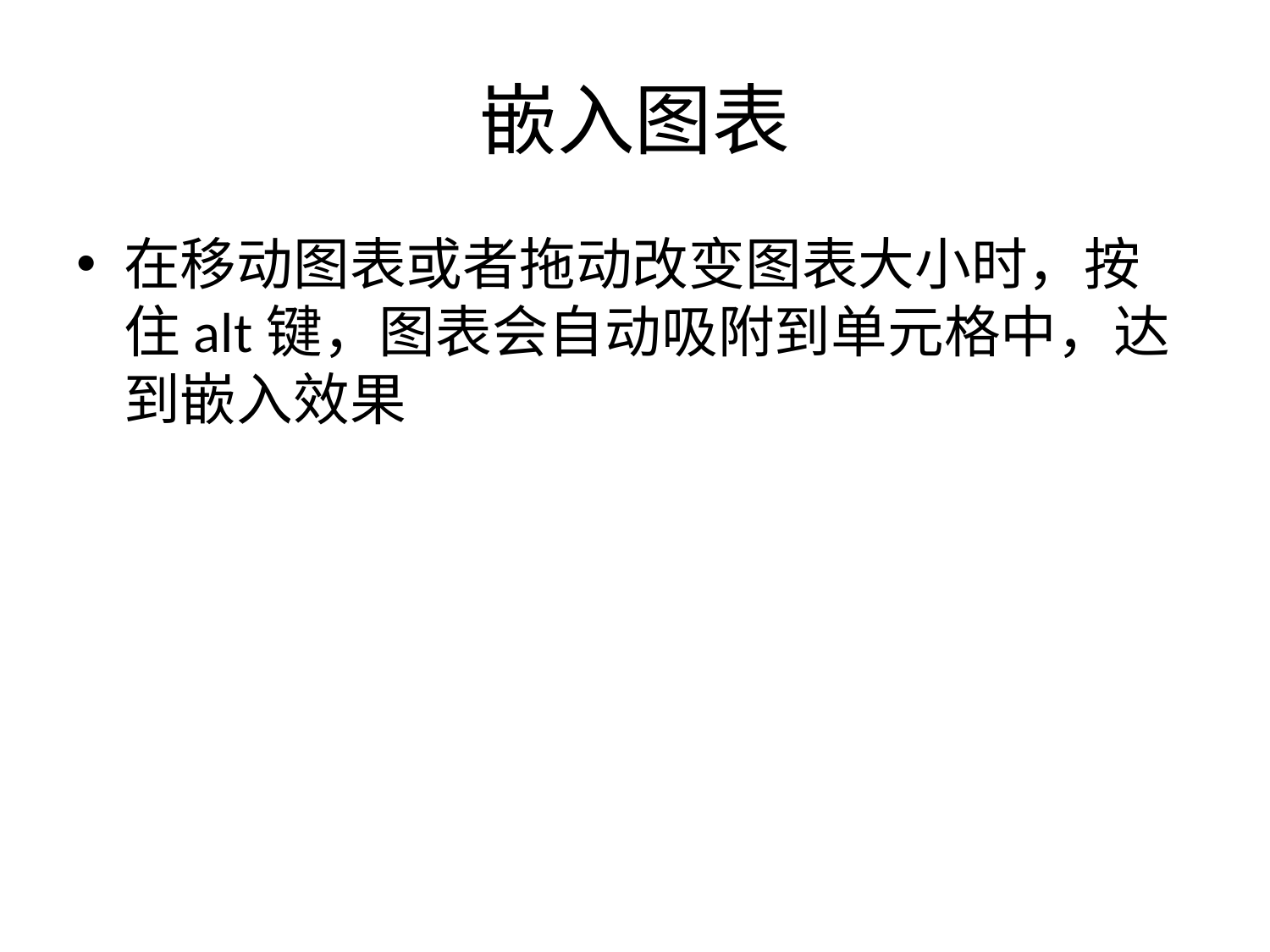

# 嵌入图表
在移动图表或者拖动改变图表大小时，按住alt键，图表会自动吸附到单元格中，达到嵌入效果